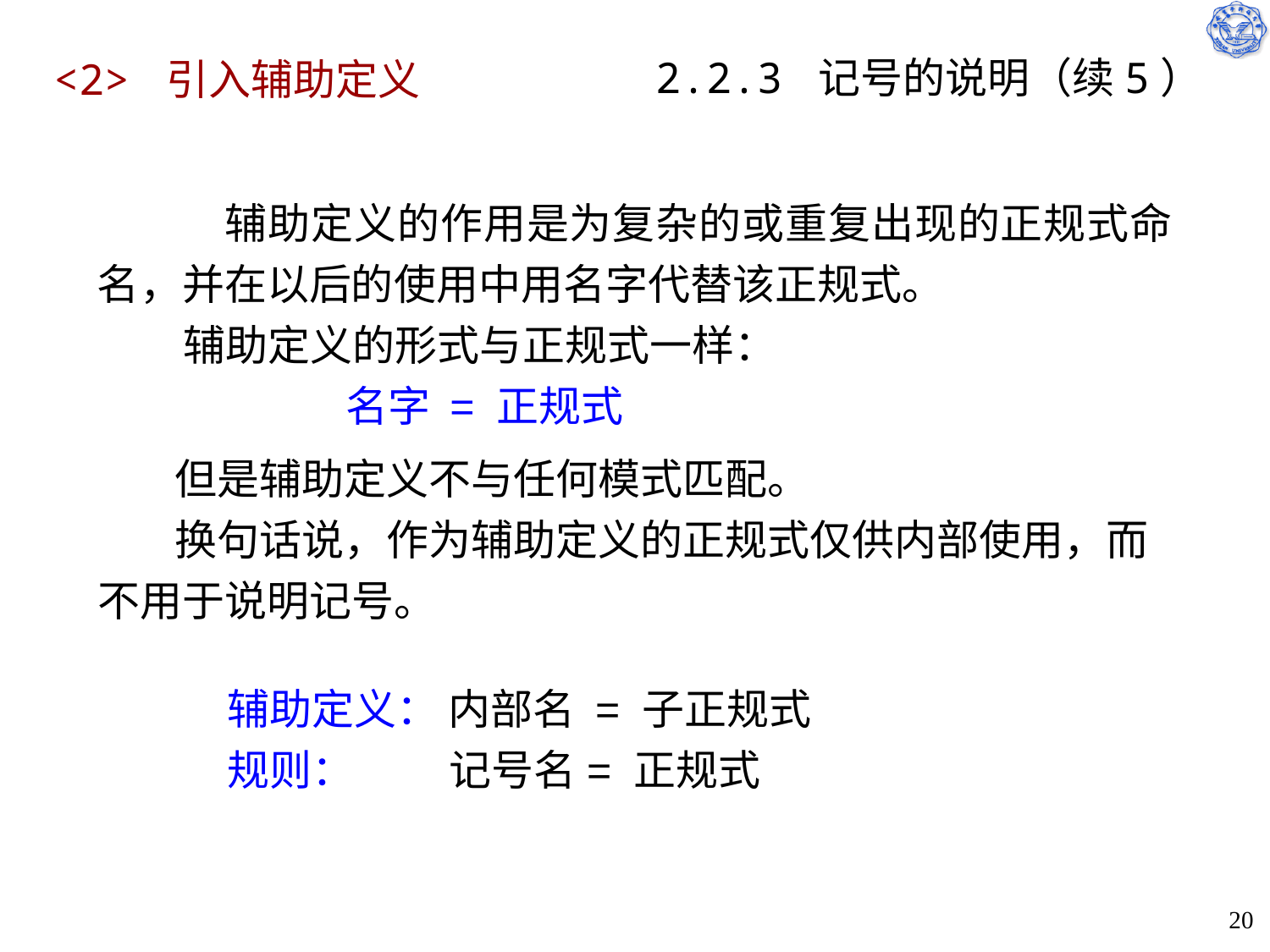

<2> 引入辅助定义
# 2.2.3 记号的说明（续5）
	辅助定义的作用是为复杂的或重复出现的正规式命名，并在以后的使用中用名字代替该正规式。
        辅助定义的形式与正规式一样：
                         名字 = 正规式
       但是辅助定义不与任何模式匹配。
       换句话说，作为辅助定义的正规式仅供内部使用，而不用于说明记号。
辅助定义： 内部名 = 子正规式
规则：          记号名= 正规式
20